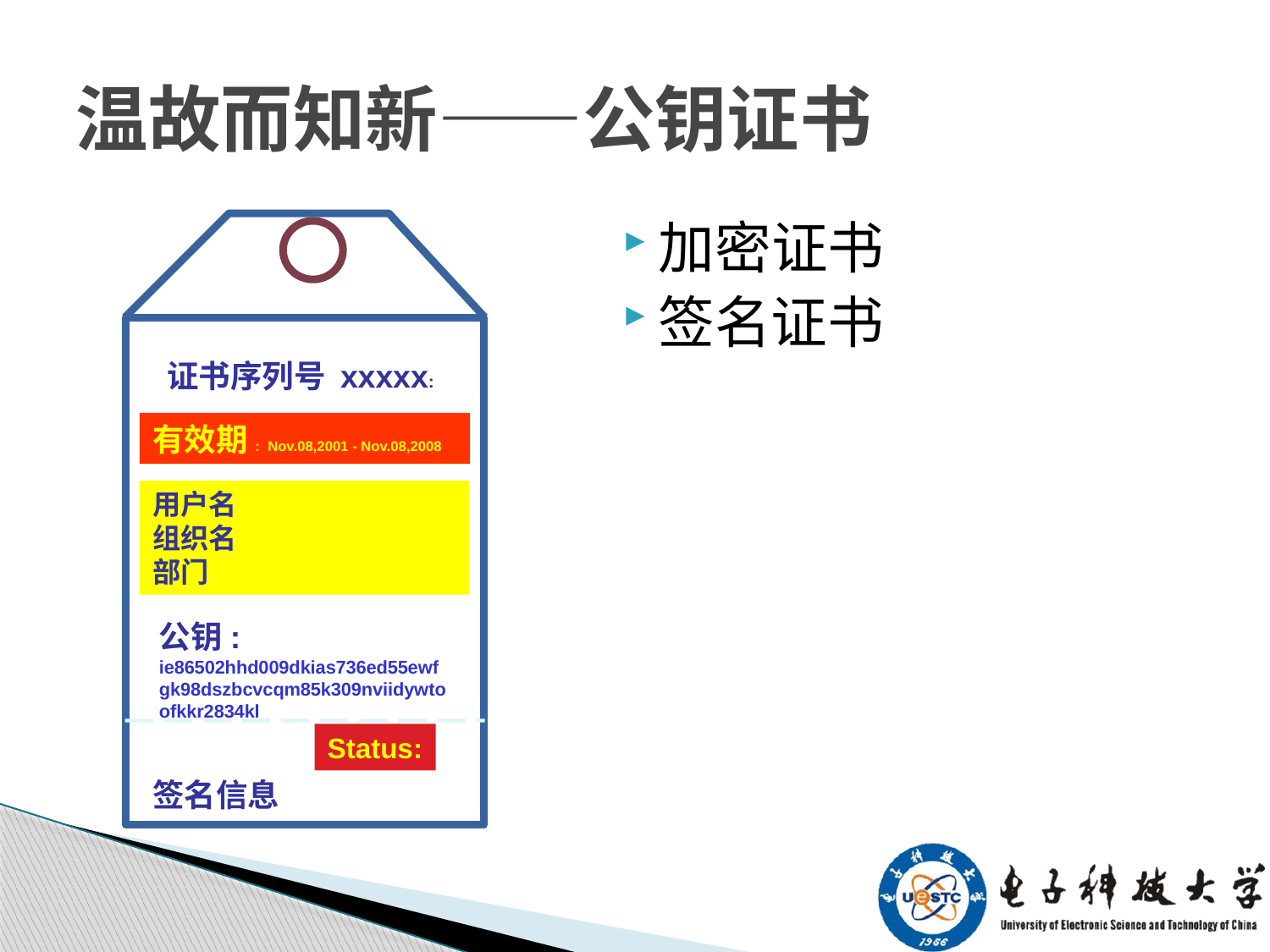

# 温故而知新——公钥证书
加密证书
签名证书

证书序列号 xxxxx:
有效期:  Nov.08,2001 - Nov.08,2008
用户名
组织名
部门

Status:
公钥: ie86502hhd009dkias736ed55ewfgk98dszbcvcqm85k309nviidywtoofkkr2834kl
签名信息